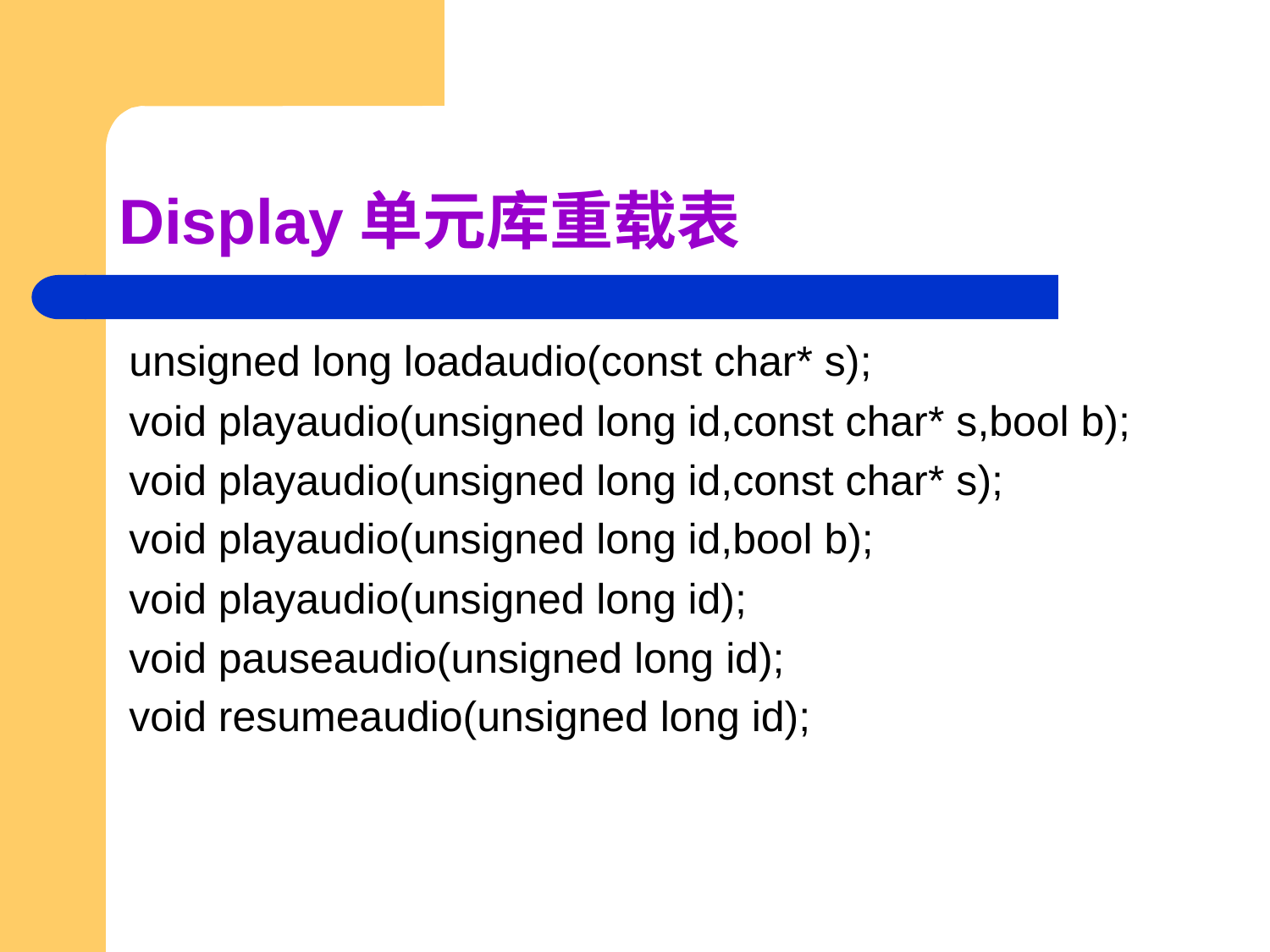

# Display单元库重载表
unsigned long loadaudio(const char* s);
void playaudio(unsigned long id,const char* s,bool b);
void playaudio(unsigned long id,const char* s);
void playaudio(unsigned long id,bool b);
void playaudio(unsigned long id);
void pauseaudio(unsigned long id);
void resumeaudio(unsigned long id);